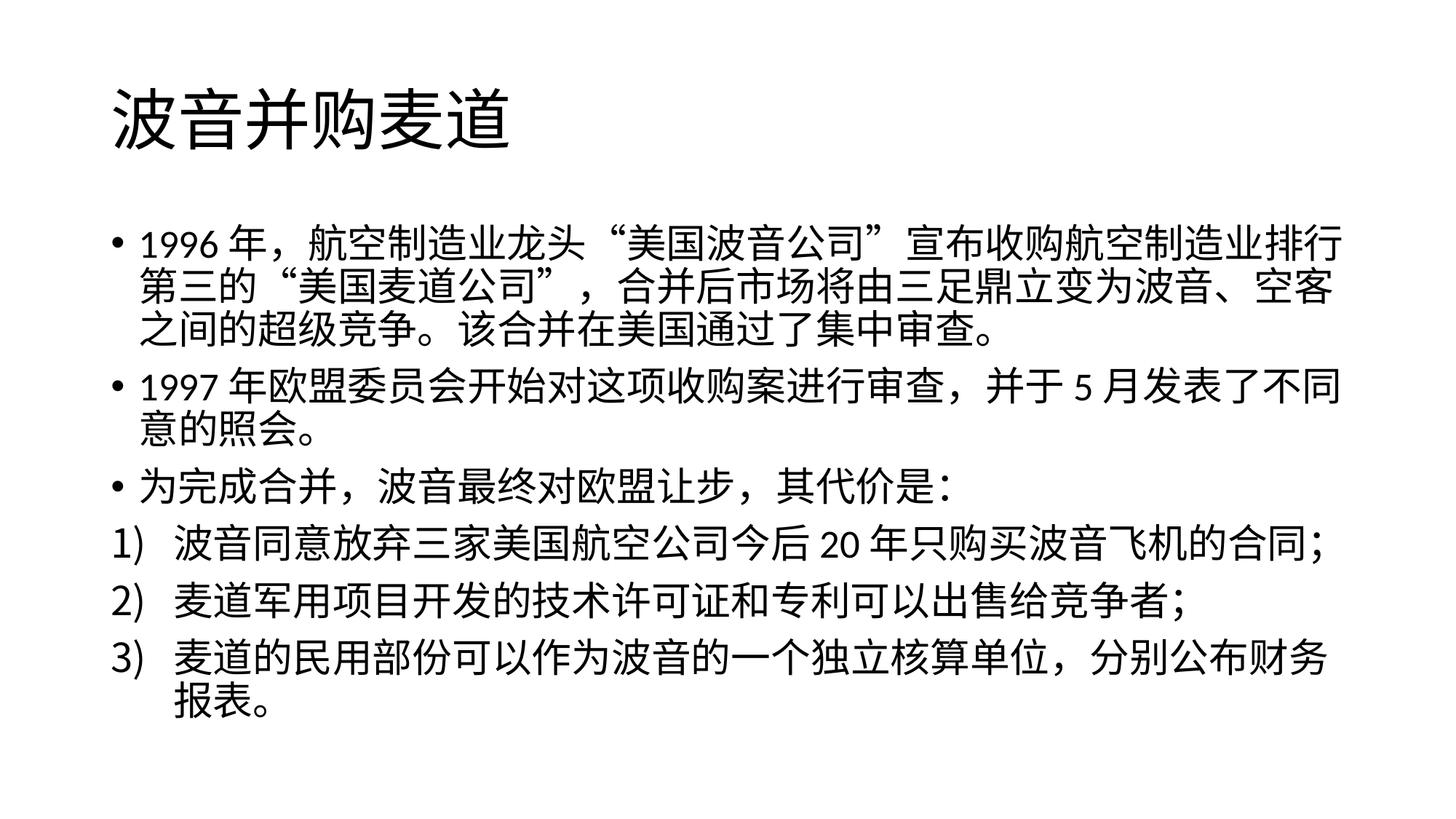

# 波音并购麦道
1996年，航空制造业龙头“美国波音公司”宣布收购航空制造业排行第三的“美国麦道公司”，合并后市场将由三足鼎立变为波音、空客之间的超级竞争。该合并在美国通过了集中审查。
1997年欧盟委员会开始对这项收购案进行审查，并于5月发表了不同意的照会。
为完成合并，波音最终对欧盟让步，其代价是：
波音同意放弃三家美国航空公司今后20年只购买波音飞机的合同；
麦道军用项目开发的技术许可证和专利可以出售给竞争者；
麦道的民用部份可以作为波音的一个独立核算单位，分别公布财务报表。